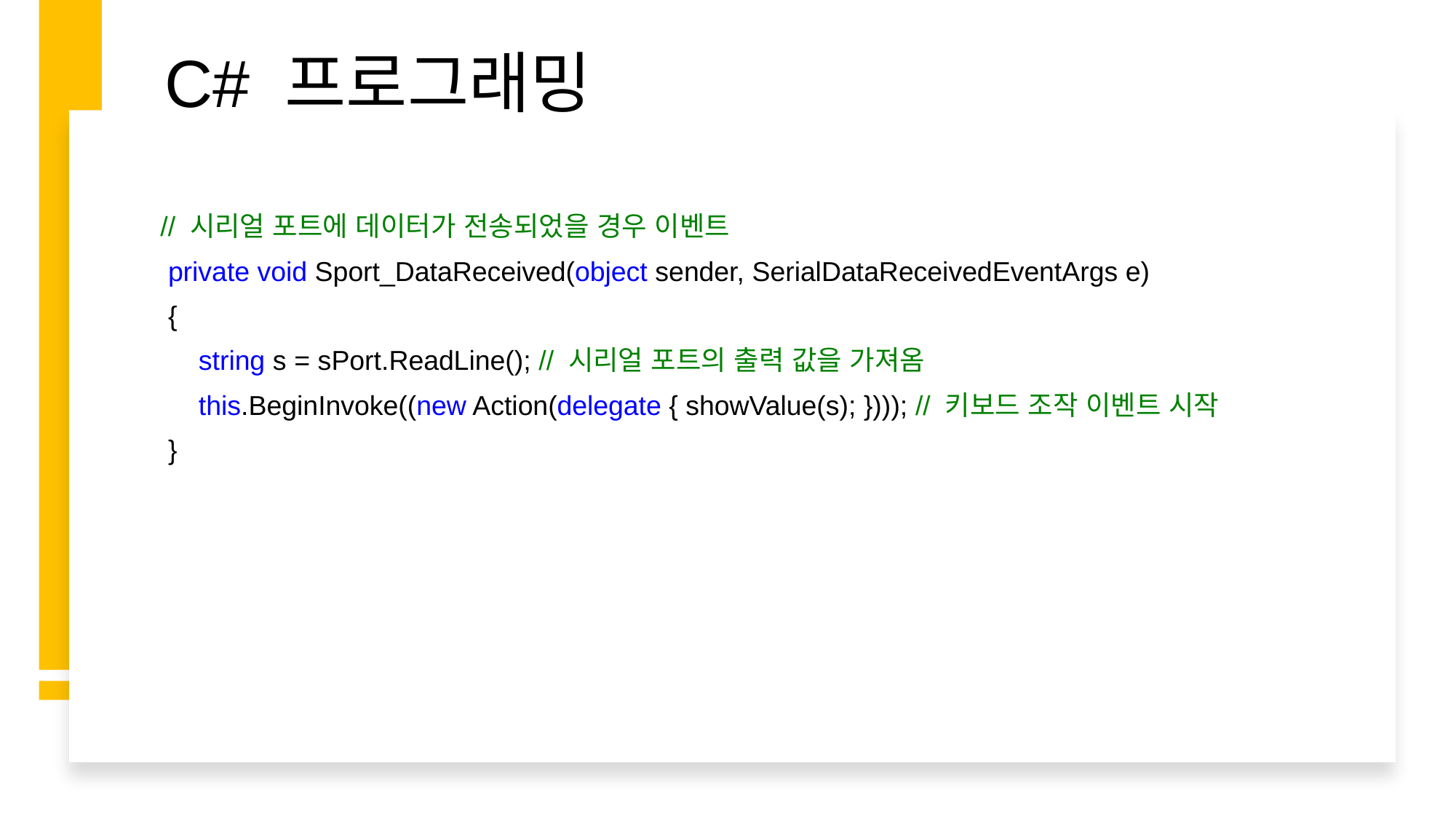

# C# 프로그래밍

       // 시리얼 포트에 데이터가 전송되었을 경우 이벤트
        private void Sport_DataReceived(object sender, SerialDataReceivedEventArgs e)
        {
            string s = sPort.ReadLine(); // 시리얼 포트의 출력 값을 가져옴
            this.BeginInvoke((new Action(delegate { showValue(s); }))); // 키보드 조작 이벤트 시작
        }